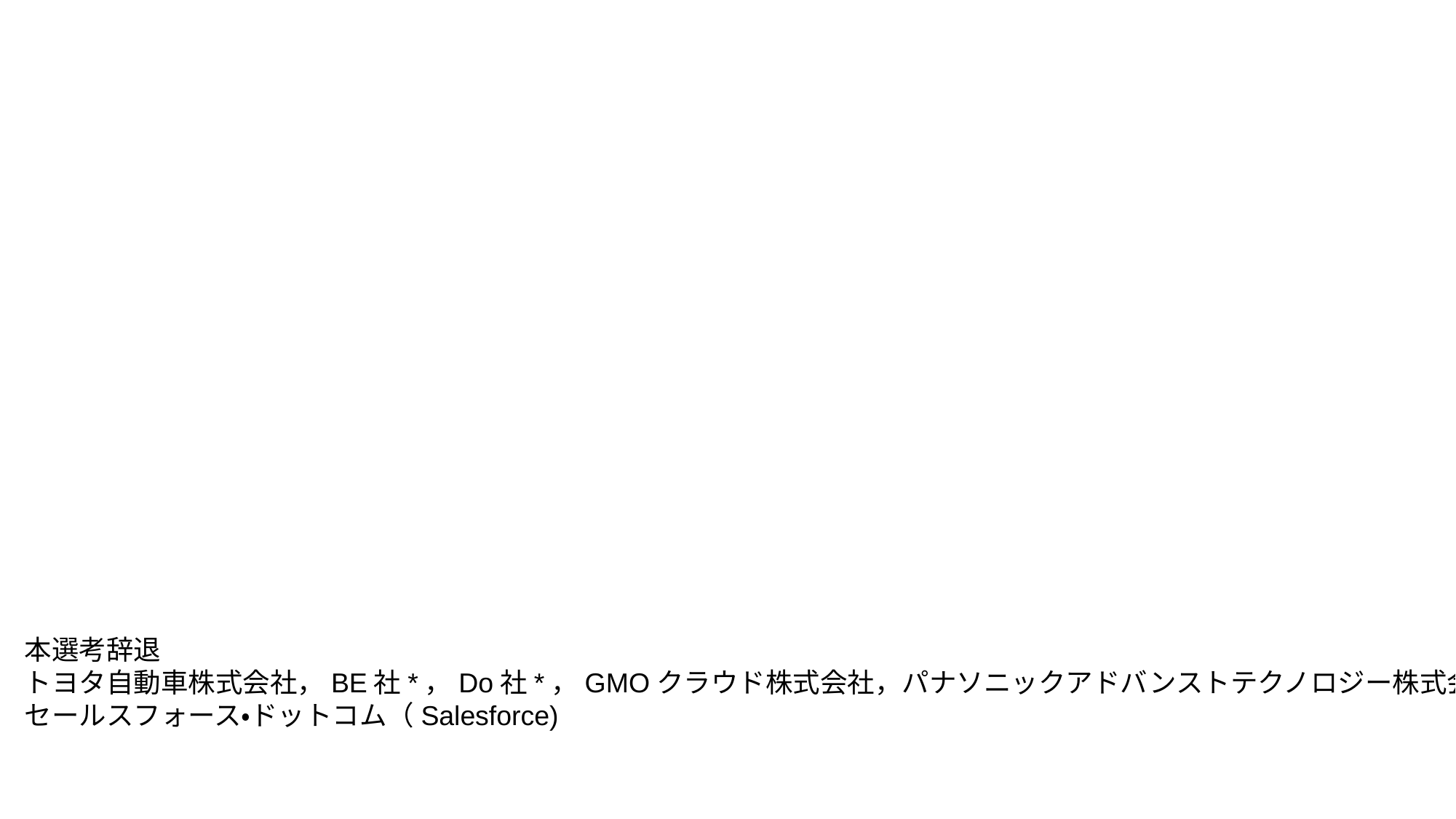

#

本選考辞退
トヨタ自動車株式会社，BE社*，Do社*，GMOクラウド株式会社，パナソニックアドバンストテクノロジー株式会社，
セールスフォース・ドットコム（Salesforce)